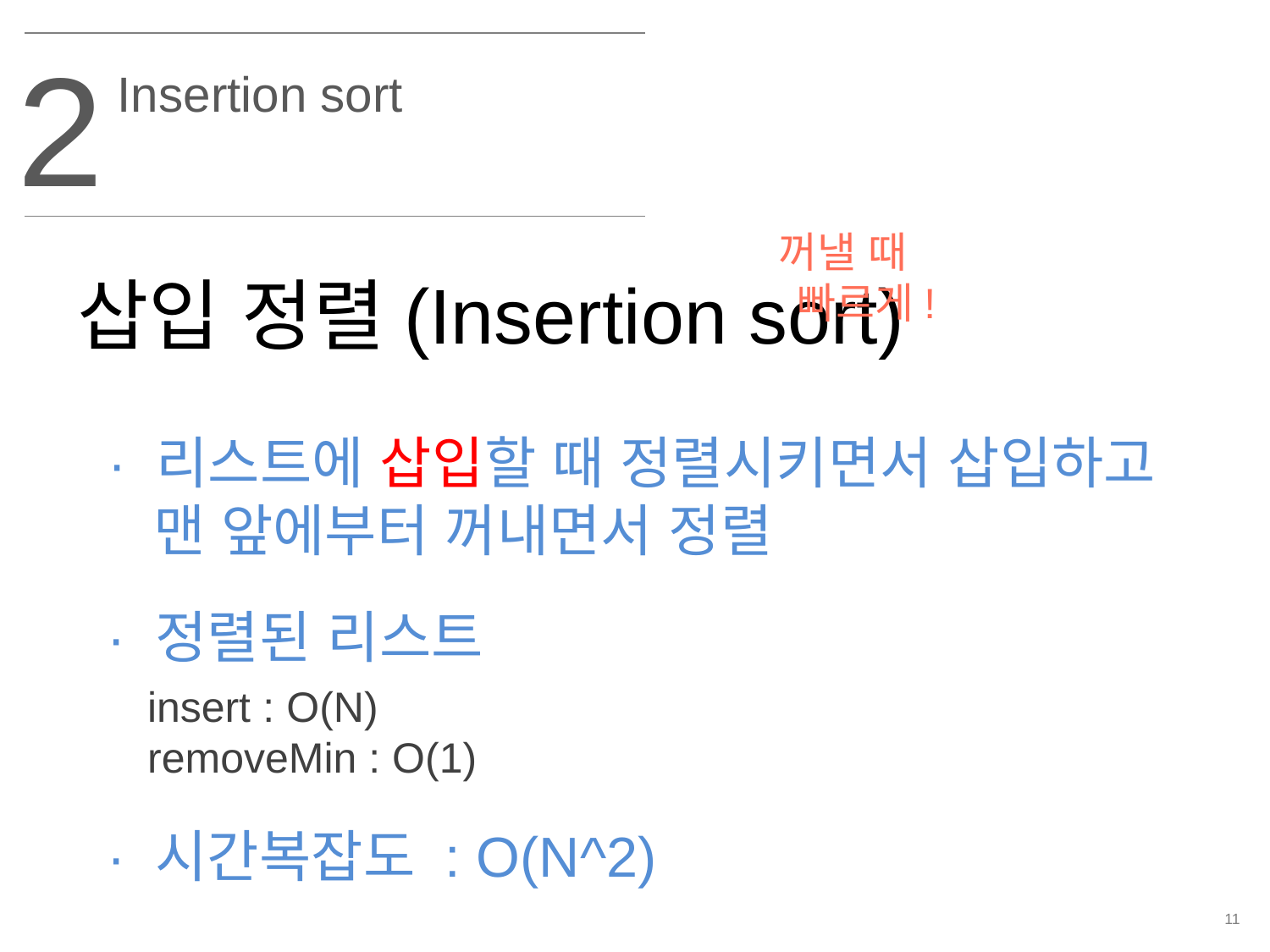

2
Insertion sort
꺼낼 때 빠르게!
삽입 정렬(Insertion sort)
· 리스트에 삽입할 때 정렬시키면서 삽입하고
  맨 앞에부터 꺼내면서 정렬
· 정렬된 리스트
insert : O(N)
removeMin : O(1)
· 시간복잡도 : O(N^2)